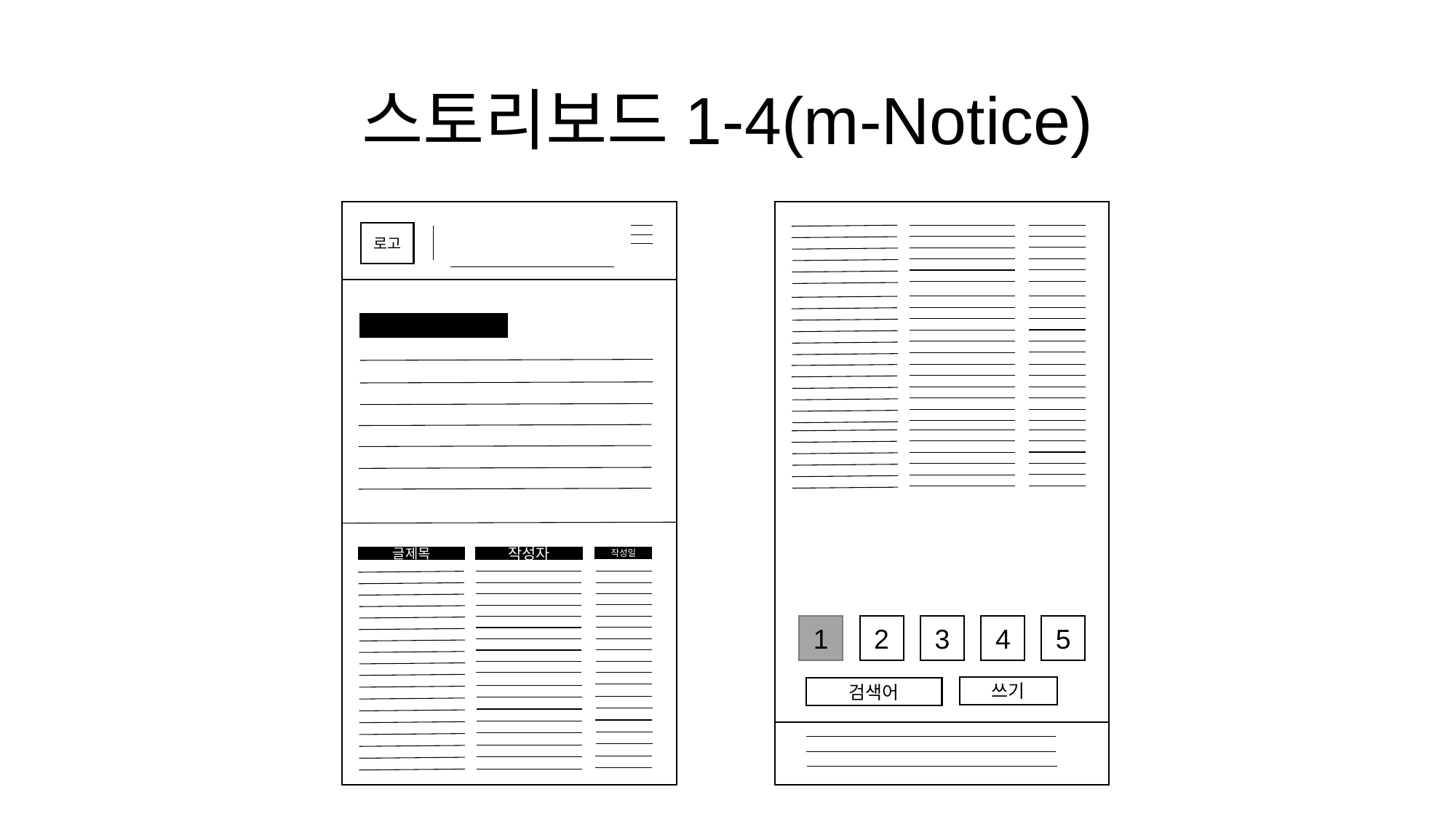

# 스토리보드1-4(m-Notice)

로고

글제목
작성자
작성일
1
2
3
4
5
쓰기
검색어